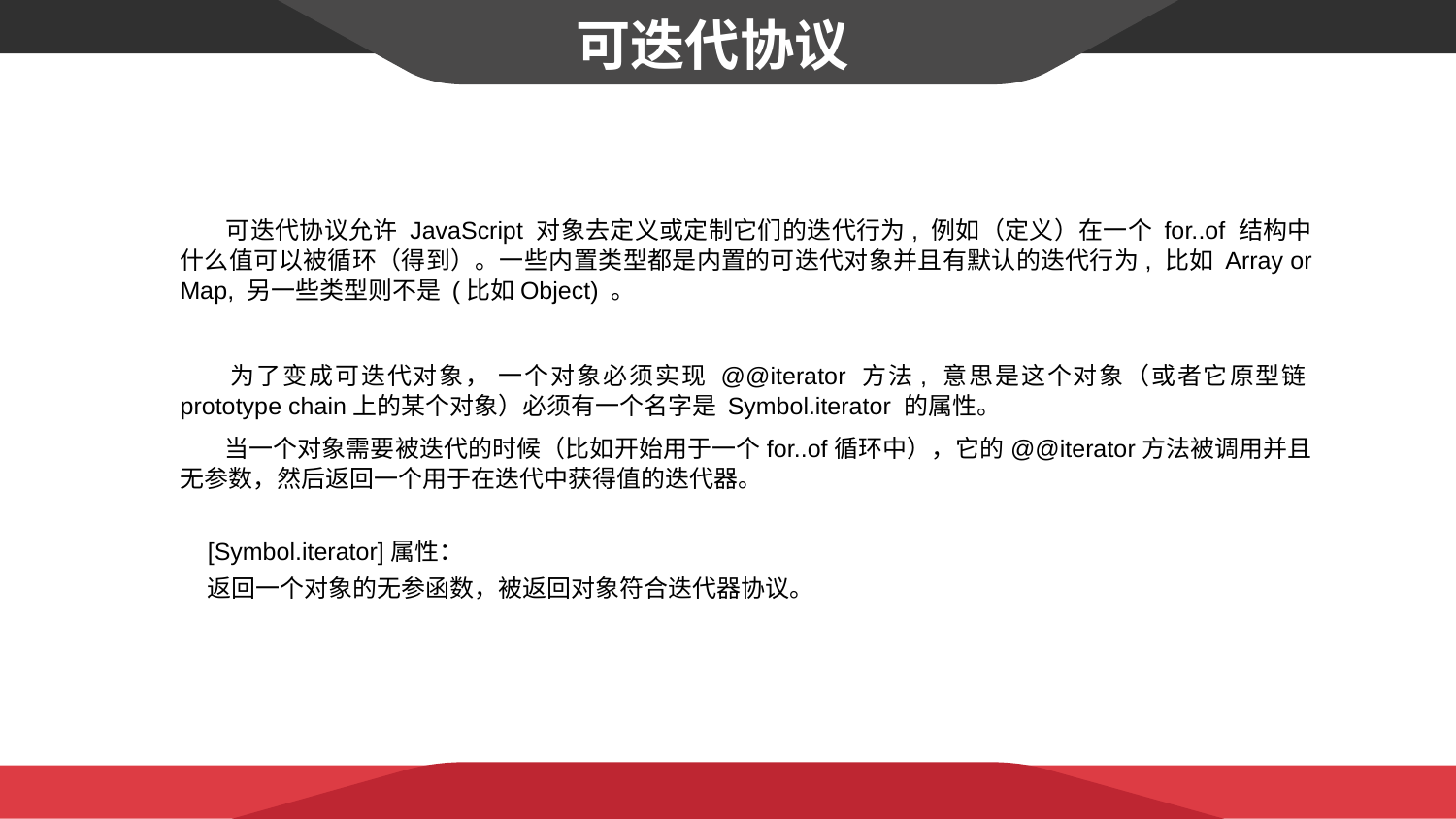

可迭代协议
       可迭代协议允许 JavaScript 对象去定义或定制它们的迭代行为, 例如（定义）在一个 for..of 结构中什么值可以被循环（得到）。一些内置类型都是内置的可迭代对象并且有默认的迭代行为, 比如 Array or Map, 另一些类型则不是 (比如Object) 。

      为了变成可迭代对象， 一个对象必须实现 @@iterator 方法, 意思是这个对象（或者它原型链prototype chain上的某个对象）必须有一个名字是 Symbol.iterator 的属性。
       当一个对象需要被迭代的时候（比如开始用于一个for..of循环中），它的@@iterator方法被调用并且无参数，然后返回一个用于在迭代中获得值的迭代器。

    [Symbol.iterator]属性：
    返回一个对象的无参函数，被返回对象符合迭代器协议。